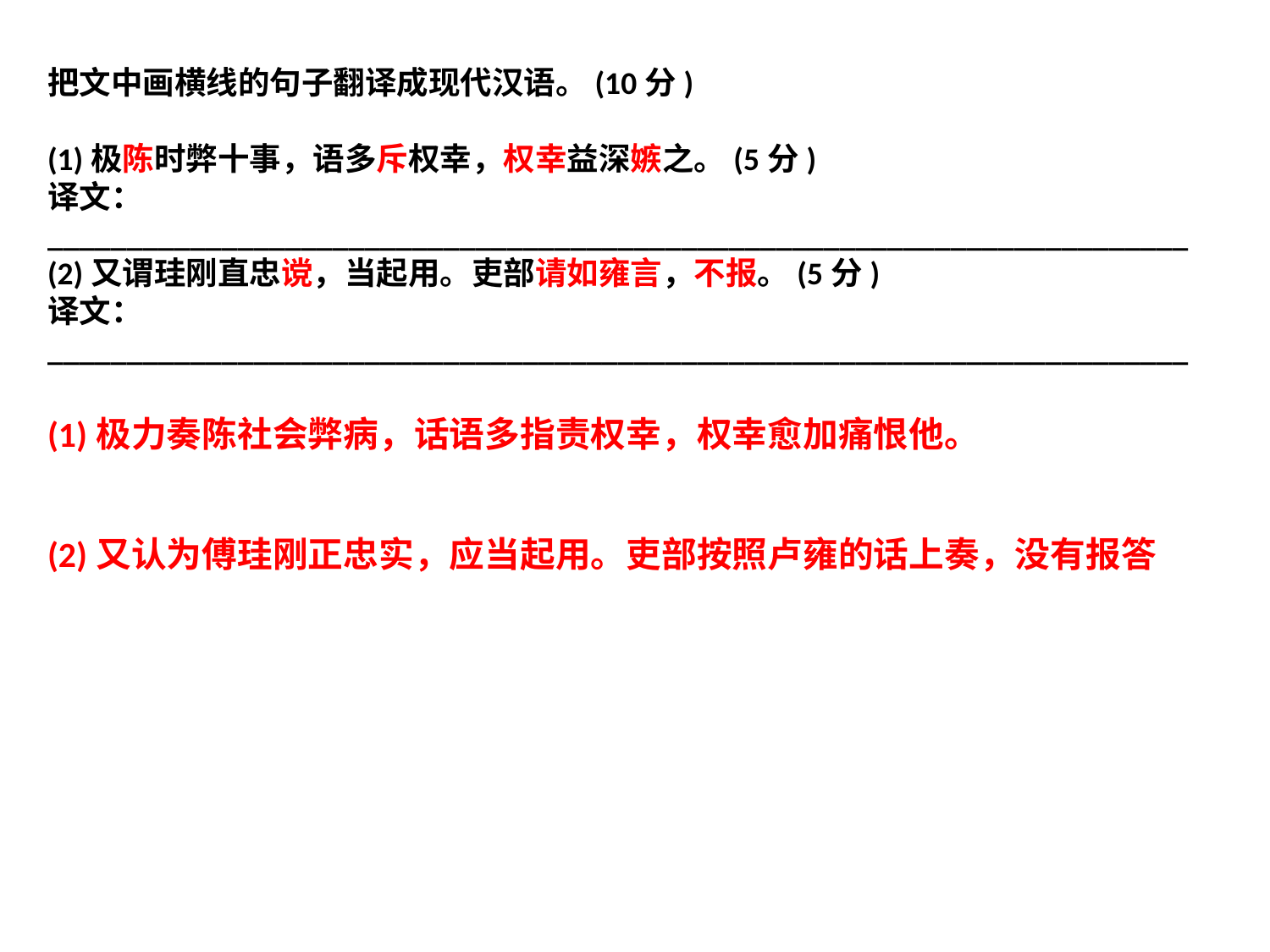

把文中画横线的句子翻译成现代汉语。(10分)

(1)极陈时弊十事，语多斥权幸，权幸益深嫉之。(5分)
译文：________________________________________________________________________
(2)又谓珪刚直忠谠，当起用。吏部请如雍言，不报。(5分)
译文：________________________________________________________________________

(1)极力奏陈社会弊病，话语多指责权幸，权幸愈加痛恨他。
(2)又认为傅珪刚正忠实，应当起用。吏部按照卢雍的话上奏，没有报答